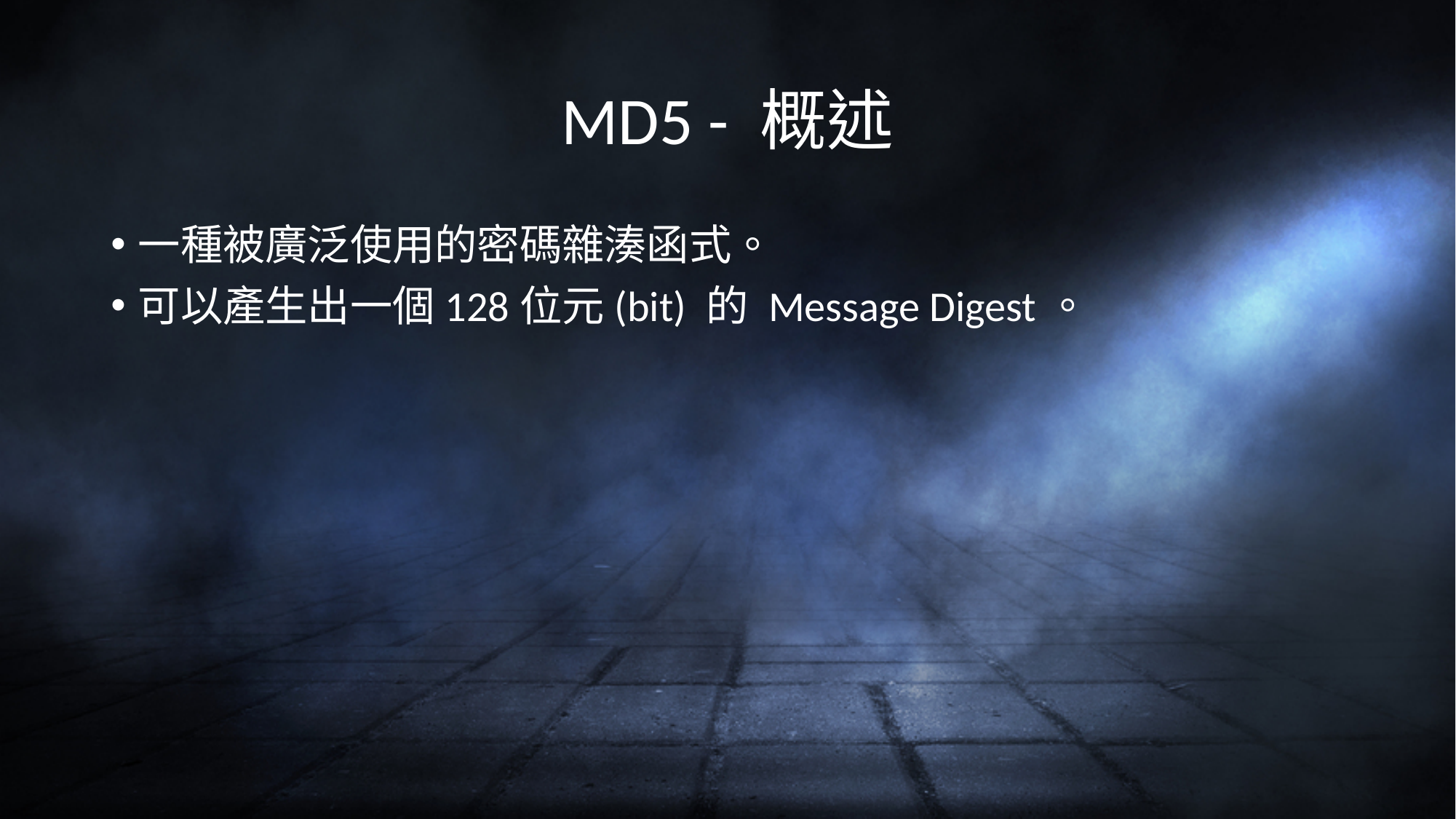

# MD5 - 概述
一種被廣泛使用的密碼雜湊函式。
可以產生出一個128位元(bit) 的 Message Digest。